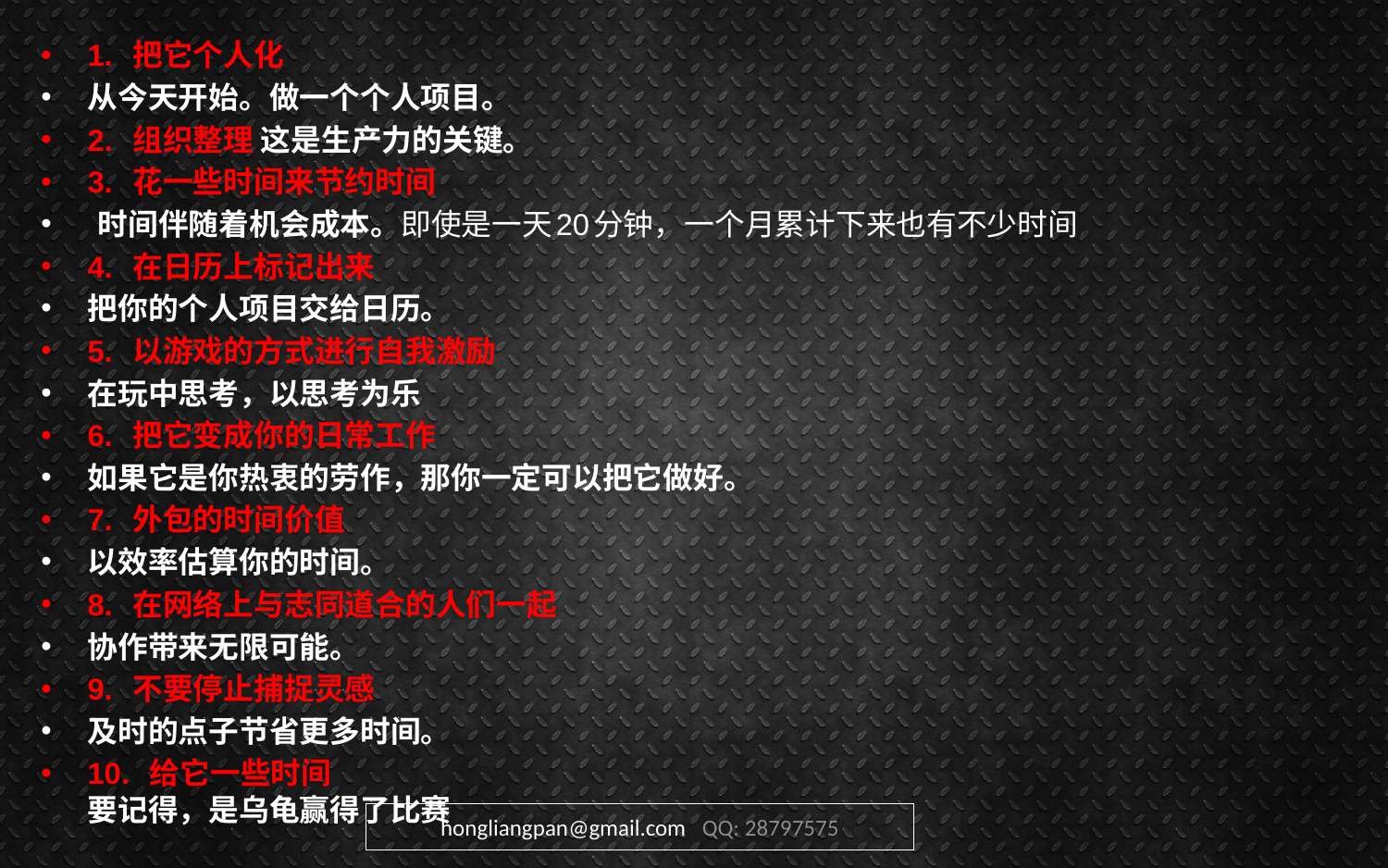

1.  把它个人化
从今天开始。做一个个人项目。
2.  组织整理 这是生产力的关键。
3.  花一些时间来节约时间
 时间伴随着机会成本。即使是一天20分钟，一个月累计下来也有不少时间
4.  在日历上标记出来
把你的个人项目交给日历。
5.  以游戏的方式进行自我激励
在玩中思考，以思考为乐
6.  把它变成你的日常工作
如果它是你热衷的劳作，那你一定可以把它做好。
7.  外包的时间价值
以效率估算你的时间。
8.  在网络上与志同道合的人们一起
协作带来无限可能。
9.  不要停止捕捉灵感
及时的点子节省更多时间。
10.  给它一些时间
要记得，是乌龟赢得了比赛